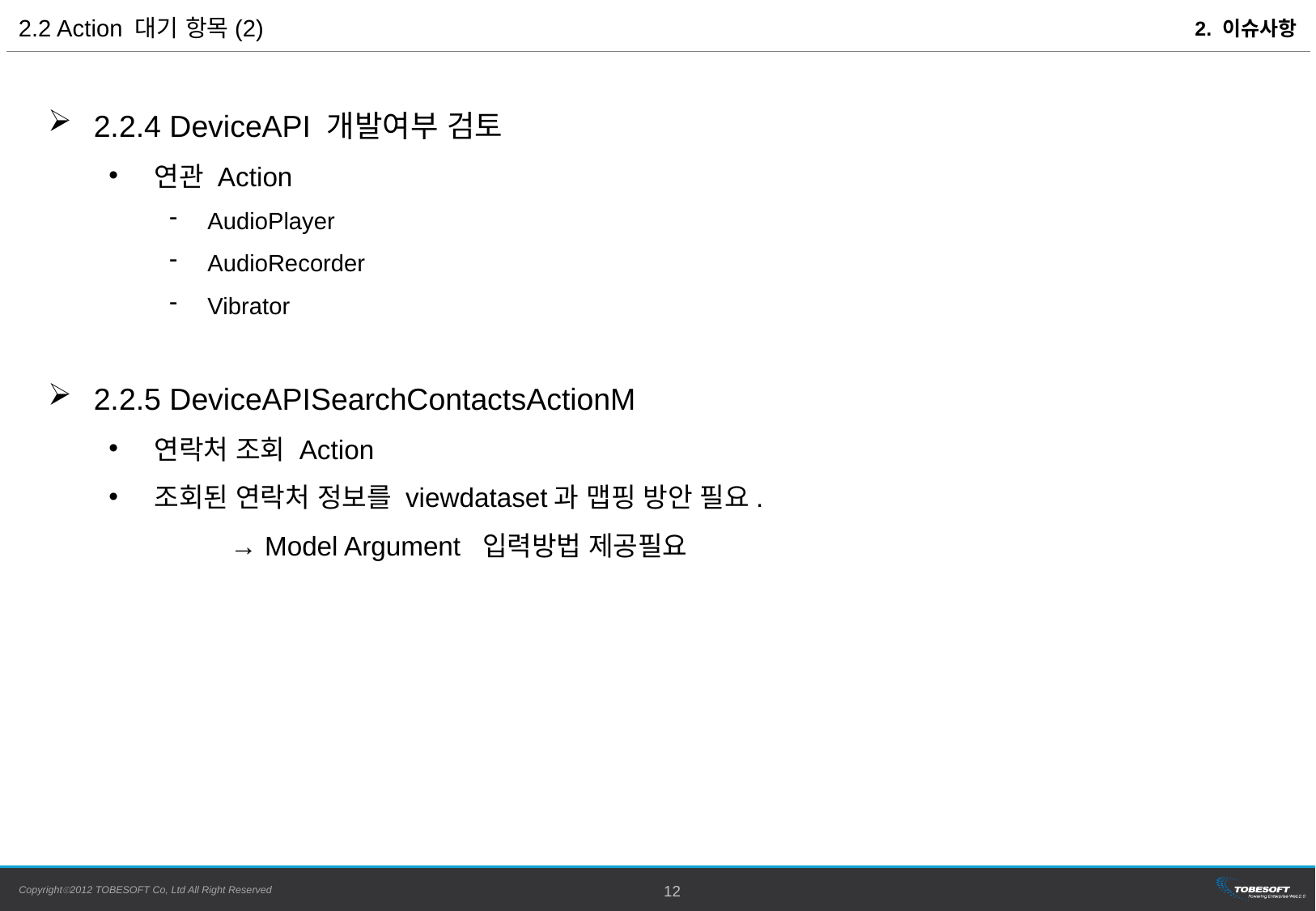

2.2 Action 대기 항목(2)
2. 이슈사항
[그외 DeviceAPI]
- Acceleration : 모바일가속도 정보
- BluetoothLE : 블루투스 연결?
- Geolocation : 모바일위치정보
- LiteDBConnection : 로컬DB
- Network : 네트워크 연결정보
- Googlemap : 구글맵
2.2.4 DeviceAPI 개발여부 검토
연관 Action
AudioPlayer
AudioRecorder
Vibrator

2.2.5 DeviceAPISearchContactsActionM
연락처 조회 Action
조회된 연락처 정보를 viewdataset과 맵핑 방안 필요.
	→ Model Argument  입력방법 제공필요